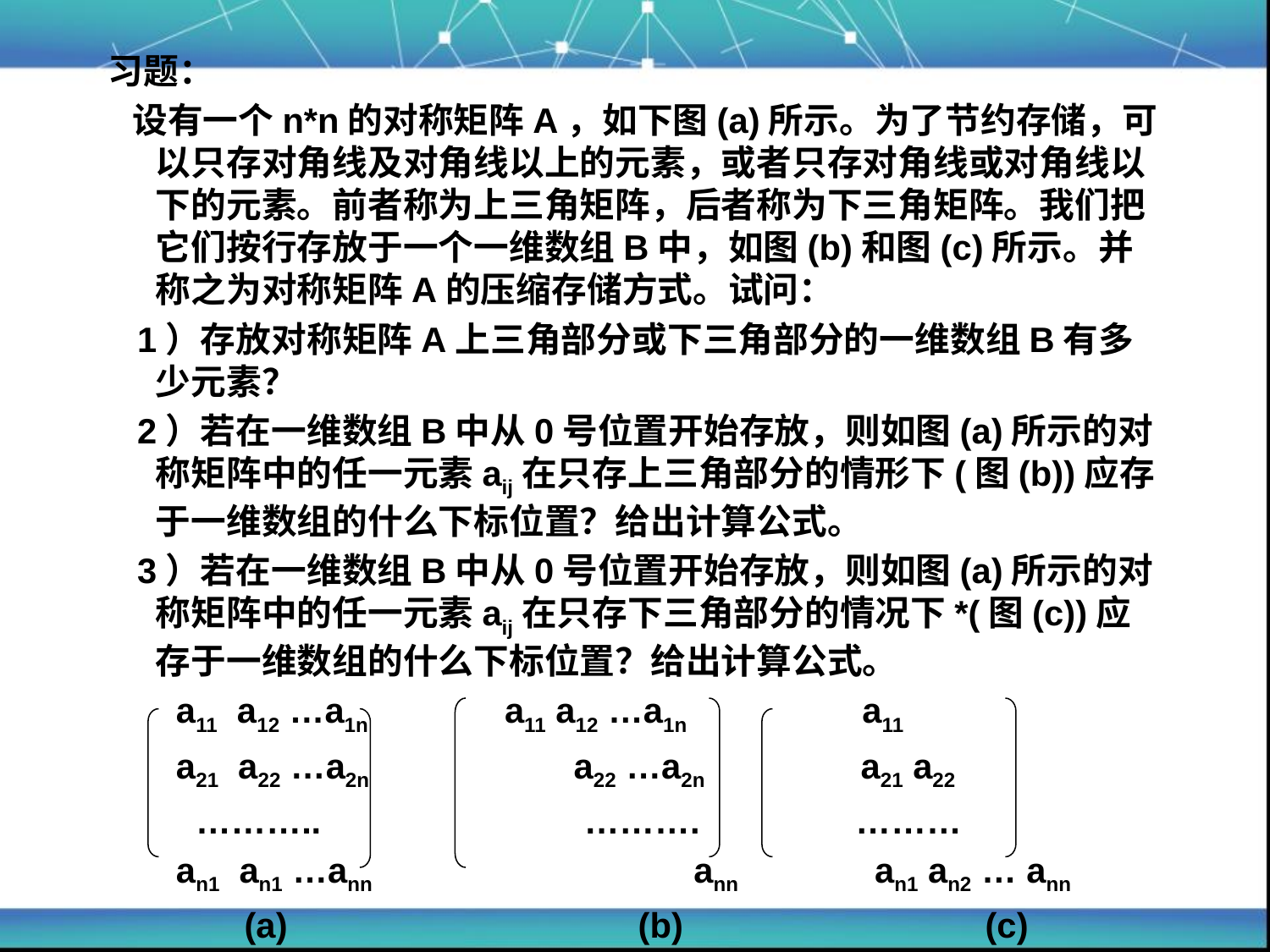

习题：
  设有一个n*n的对称矩阵A，如下图(a)所示。为了节约存储，可以只存对角线及对角线以上的元素，或者只存对角线或对角线以下的元素。前者称为上三角矩阵，后者称为下三角矩阵。我们把它们按行存放于一个一维数组B中，如图(b)和图(c)所示。并称之为对称矩阵A的压缩存储方式。试问：
   1）存放对称矩阵A上三角部分或下三角部分的一维数组B有多少元素？
   2）若在一维数组B中从0号位置开始存放，则如图(a)所示的对称矩阵中的任一元素aij在只存上三角部分的情形下(图(b))应存于一维数组的什么下标位置？给出计算公式。
   3）若在一维数组B中从0号位置开始存放，则如图(a)所示的对称矩阵中的任一元素aij在只存下三角部分的情况下*(图(c))应存于一维数组的什么下标位置？给出计算公式。
       a11  a12 …a1n              a11 a12 …a1n                  a11
       a21  a22 …a2n                     a22 …a2n                a21 a22
         ………..                           ……….                ………
       an1  an1 …ann                                 ann              an1 an2 … ann
              (a)                                    (b)                               (c)